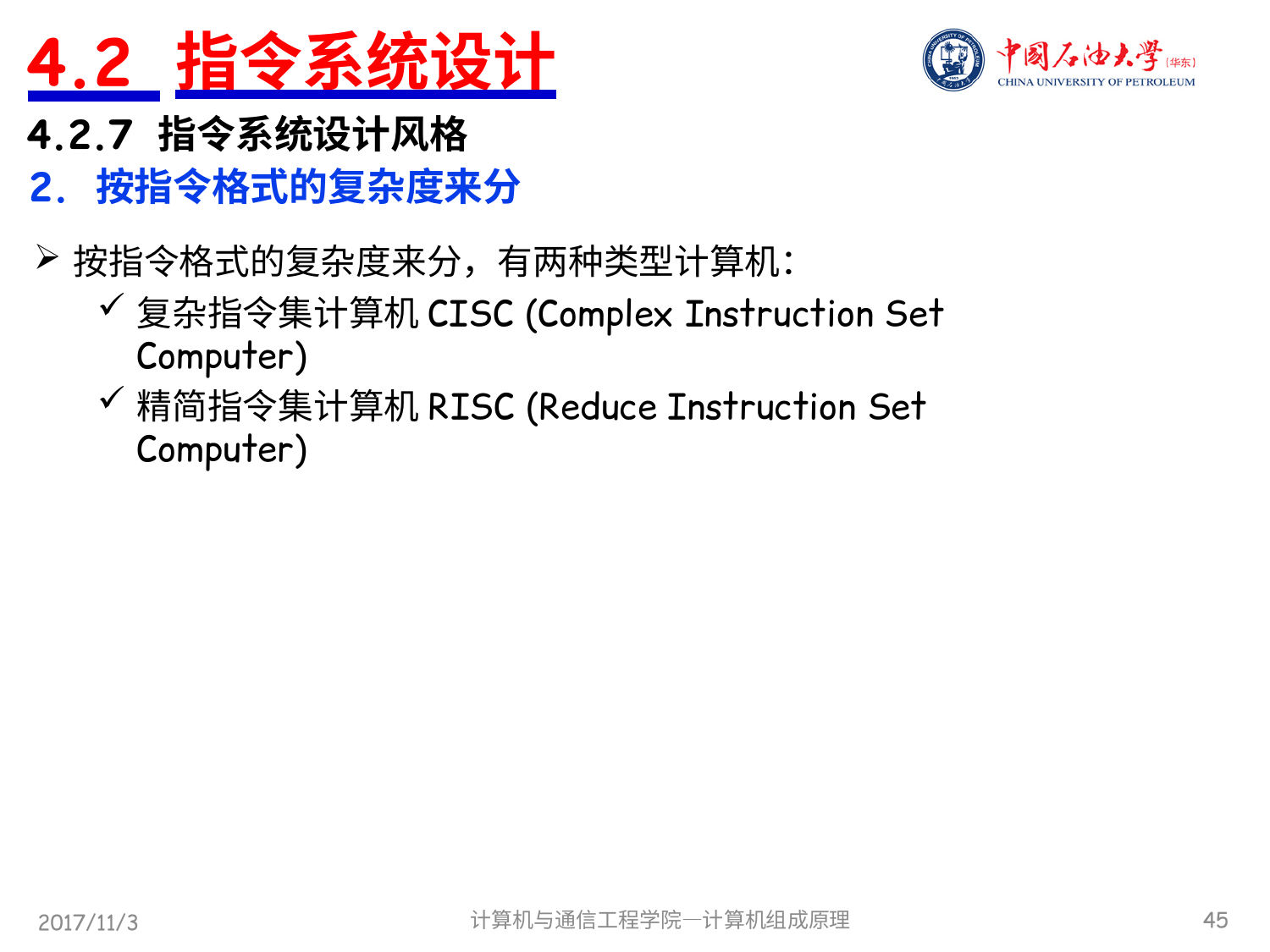

# 4.2 指令系统设计
4.2.7 指令系统设计风格
2. 按指令格式的复杂度来分
按指令格式的复杂度来分，有两种类型计算机：
复杂指令集计算机CISC (Complex Instruction Set Computer)
精简指令集计算机RISC (Reduce Instruction Set Computer)
计算机与通信工程学院—计算机组成原理
45
2017/11/3